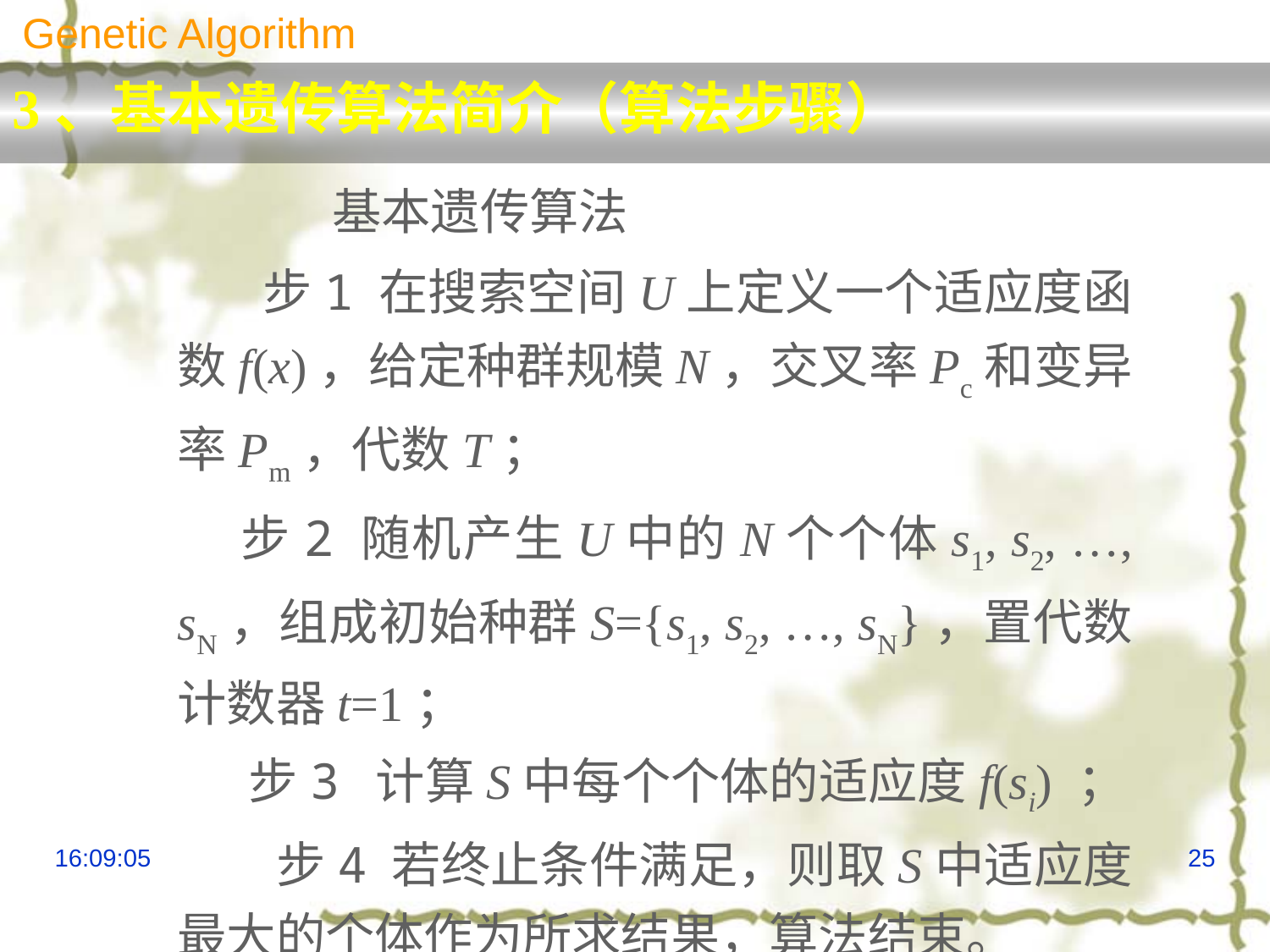

Genetic Algorithm
3、基本遗传算法简介（算法步骤）
             基本遗传算法
　　步1 在搜索空间U上定义一个适应度函数f(x)，给定种群规模N，交叉率Pc和变异率Pm，代数T；
　 步2 随机产生U中的N个个体s1, s2, …, sN，组成初始种群S={s1, s2, …, sN}，置代数计数器t=1；
　  步3  计算S中每个个体的适应度f(si) ；
　　步4 若终止条件满足，则取S中适应度最大的个体作为所求结果，算法结束。
16:09:05
25